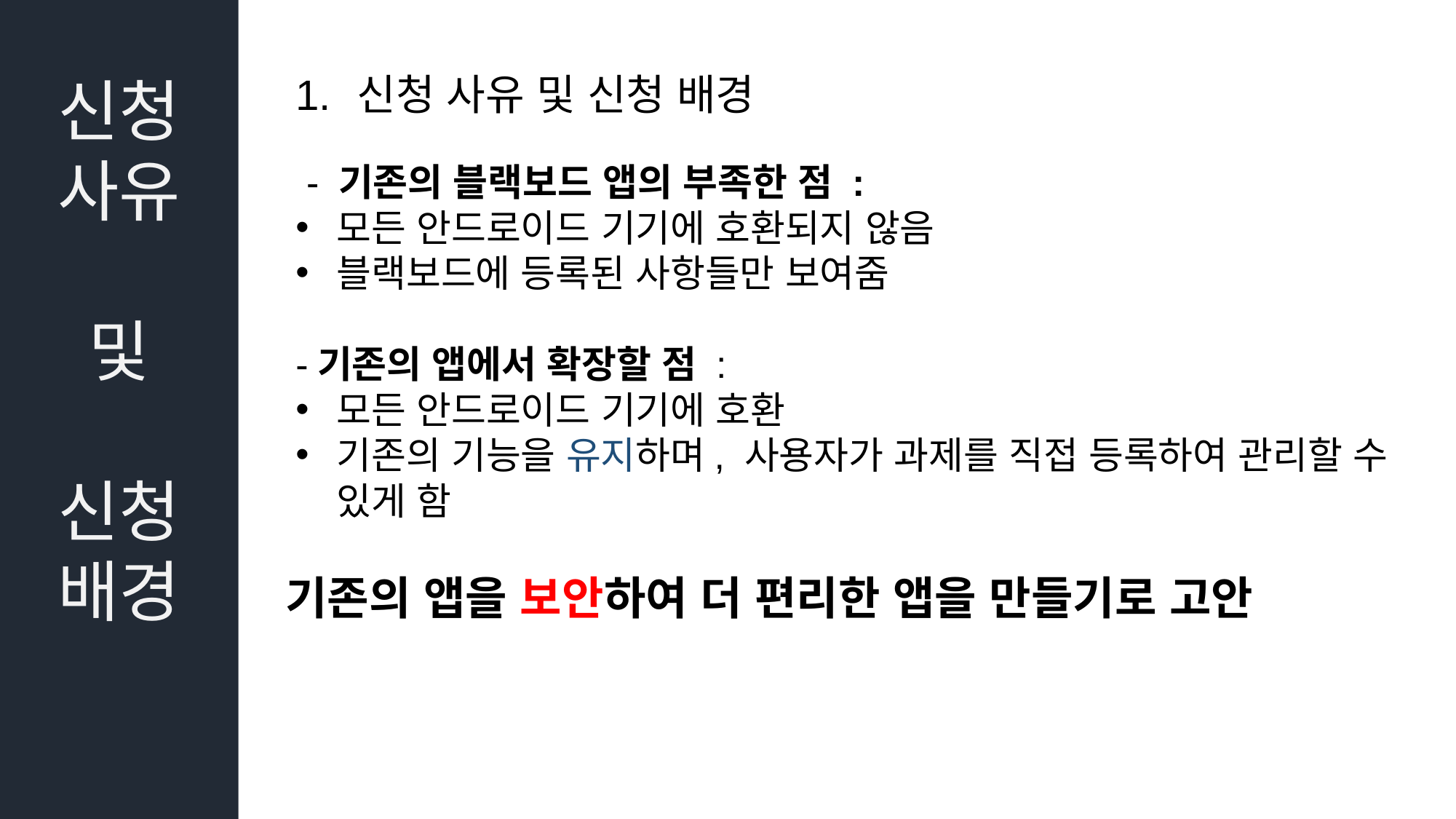

신청
사유

및

신청
배경

신청 사유 및 신청 배경
 - 기존의 블랙보드 앱의 부족한 점 :
모든 안드로이드 기기에 호환되지 않음
블랙보드에 등록된 사항들만 보여줌

-기존의 앱에서 확장할 점 :
모든 안드로이드 기기에 호환
기존의 기능을 유지하며, 사용자가 과제를 직접 등록하여 관리할 수 있게 함

기존의 앱을 보안하여 더 편리한 앱을 만들기로 고안